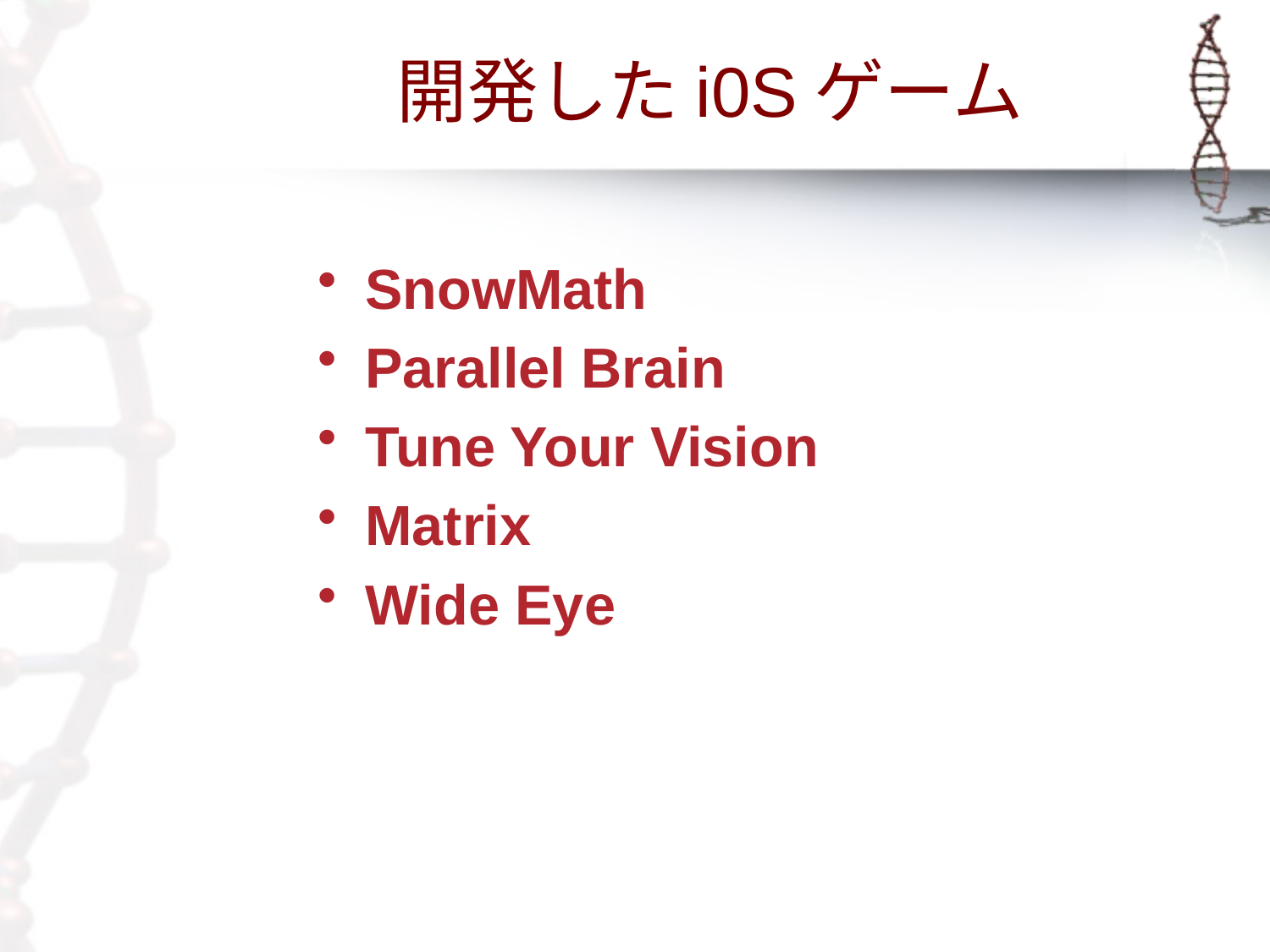

# 開発したi0Sゲーム
SnowMath
Parallel Brain
Tune Your Vision
Matrix
Wide Eye